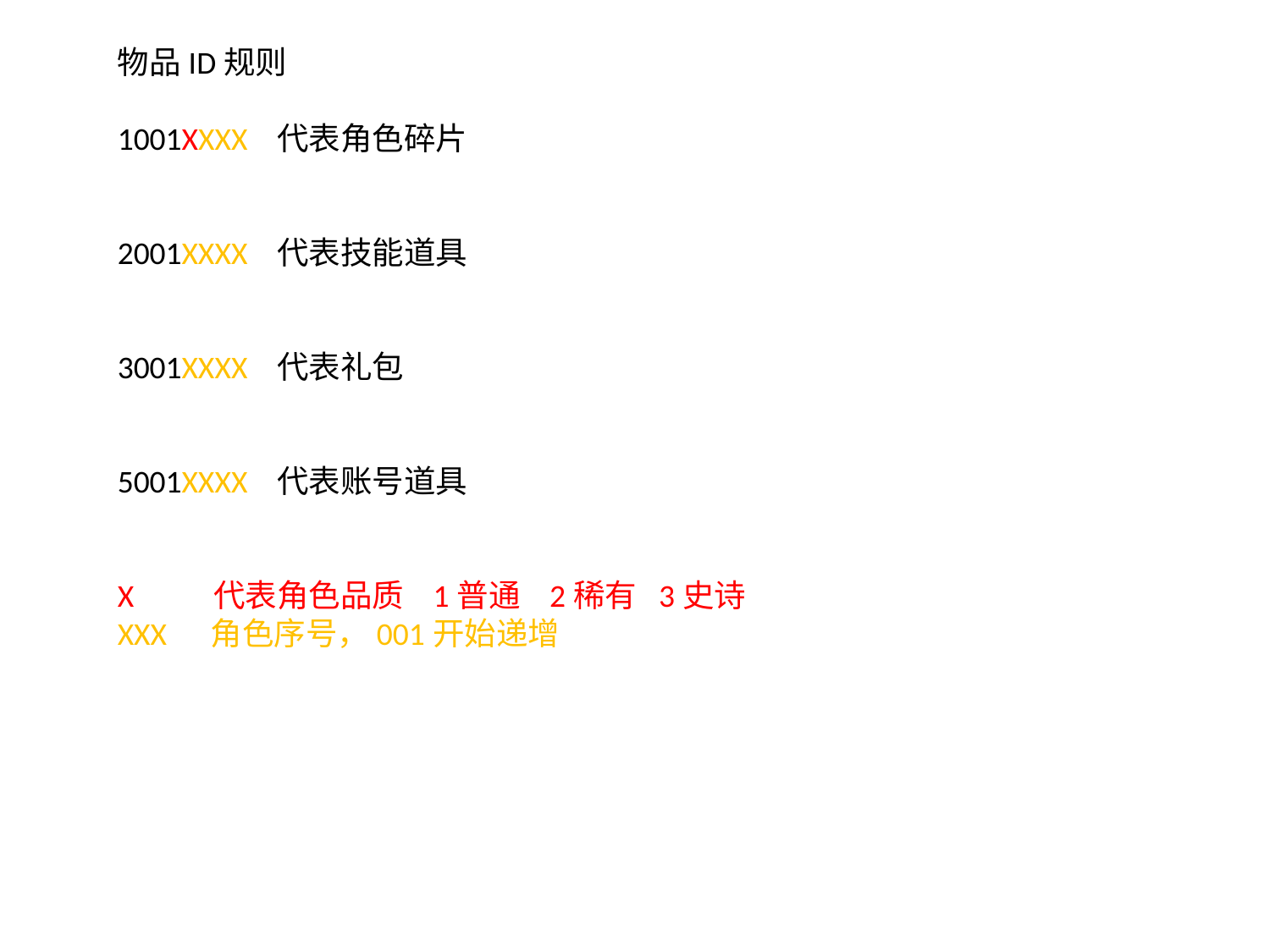

物品ID规则

1001XXXX   代表角色碎片

2001XXXX   代表技能道具

3001XXXX   代表礼包

5001XXXX   代表账号道具

X          代表角色品质   1普通   2稀有  3史诗
XXX     角色序号，001开始递增